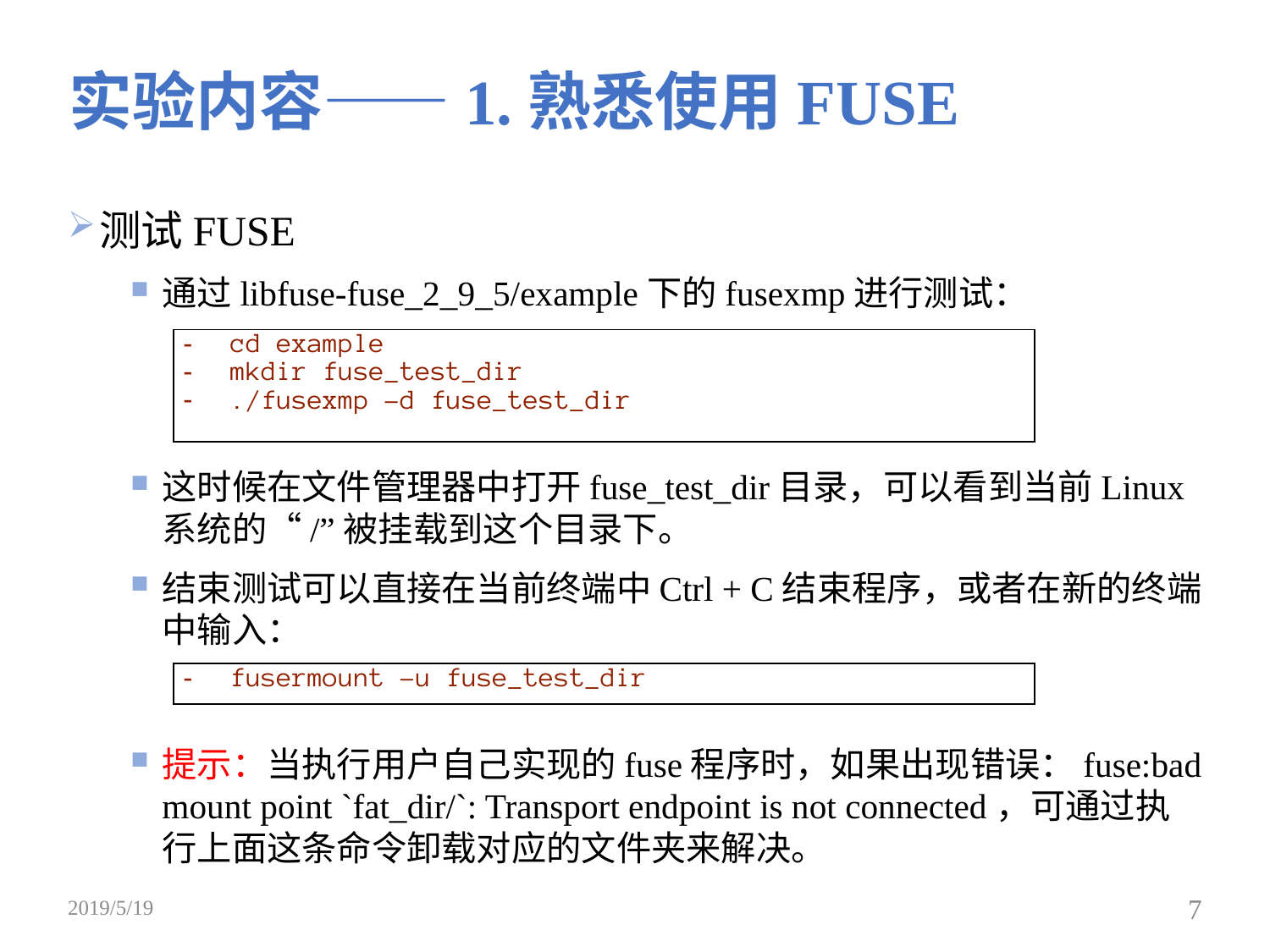

# 实验内容——1.熟悉使用FUSE
测试FUSE
通过libfuse-fuse_2_9_5/example下的fusexmp进行测试：

这时候在文件管理器中打开fuse_test_dir目录，可以看到当前Linux系统的“/”被挂载到这个目录下。
结束测试可以直接在当前终端中Ctrl + C结束程序，或者在新的终端中输入：

提示：当执行用户自己实现的fuse程序时，如果出现错误：fuse:bad mount point `fat_dir/`: Transport endpoint is not connected，可通过执行上面这条命令卸载对应的文件夹来解决。
| cd example mkdir fuse\_test\_dir ./fusexmp -d fuse\_test\_dir |
| --- |
| fusermount -u fuse\_test\_dir |
| --- |
2019/5/19
7